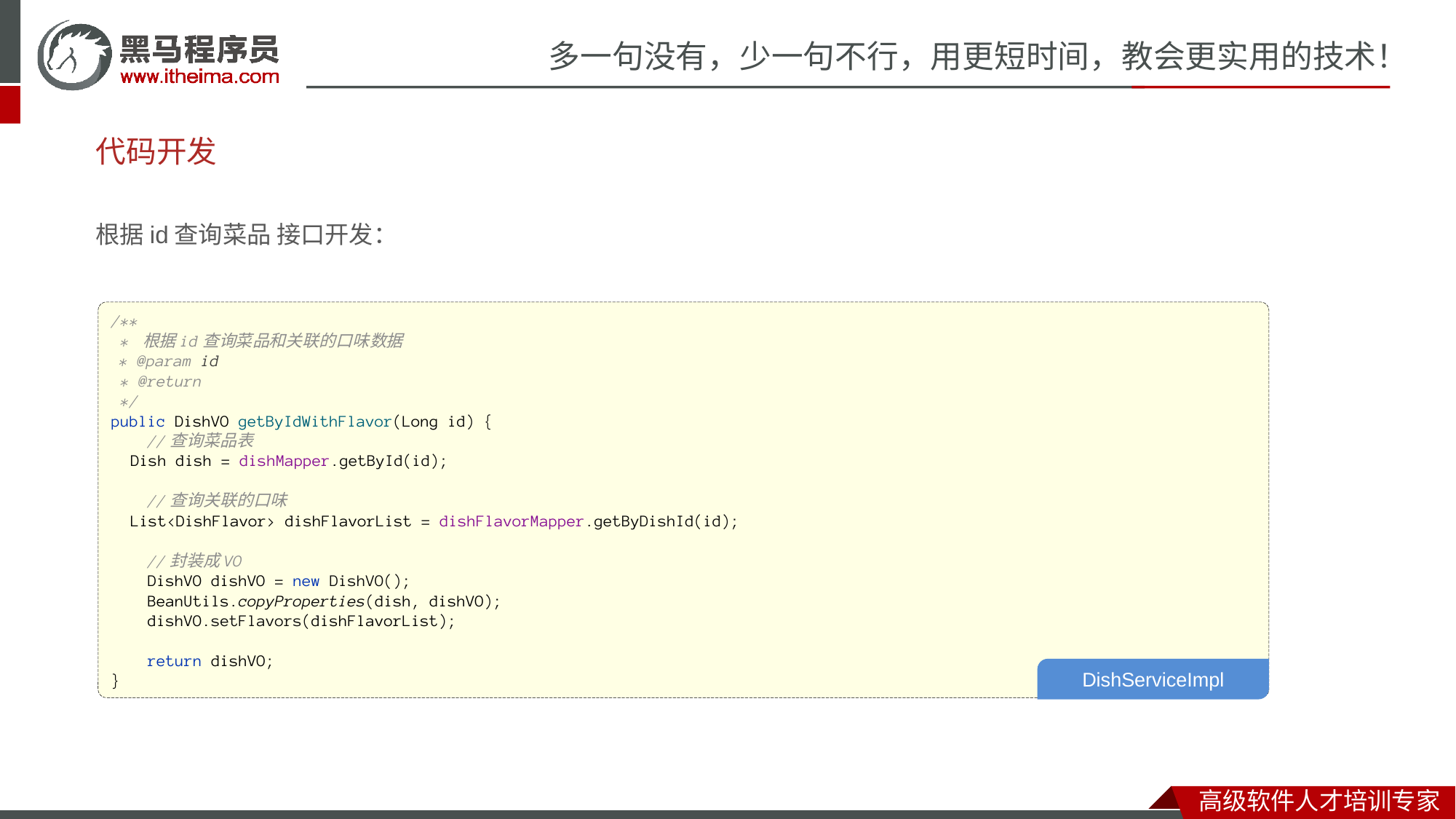

# 代码开发
根据id查询菜品 接口开发：
/**
 * 根据id查询菜品和关联的口味数据
 * @param id
 * @return
 */
public DishVO getByIdWithFlavor(Long id) {
    //查询菜品表
    Dish dish = dishMapper.getById(id);
    //查询关联的口味
    List<DishFlavor> dishFlavorList = dishFlavorMapper.getByDishId(id);
    //封装成VO
    DishVO dishVO = new DishVO();
    BeanUtils.copyProperties(dish, dishVO);
    dishVO.setFlavors(dishFlavorList);
    return dishVO;
}
DishServiceImpl